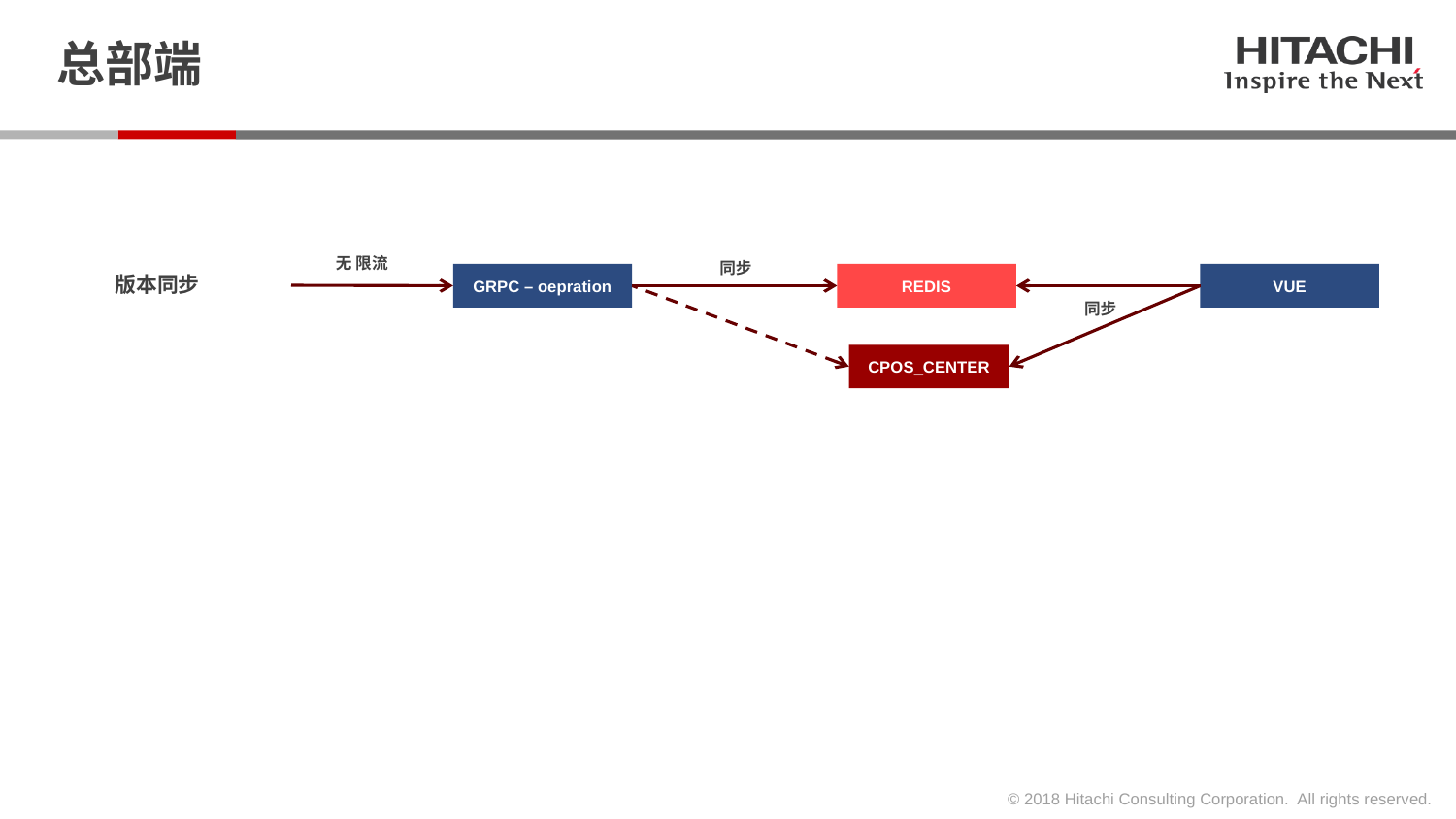

# 总部端
无 限流
同步
版本同步
GRPC – oepration
REDIS
VUE
同步
CPOS_CENTER